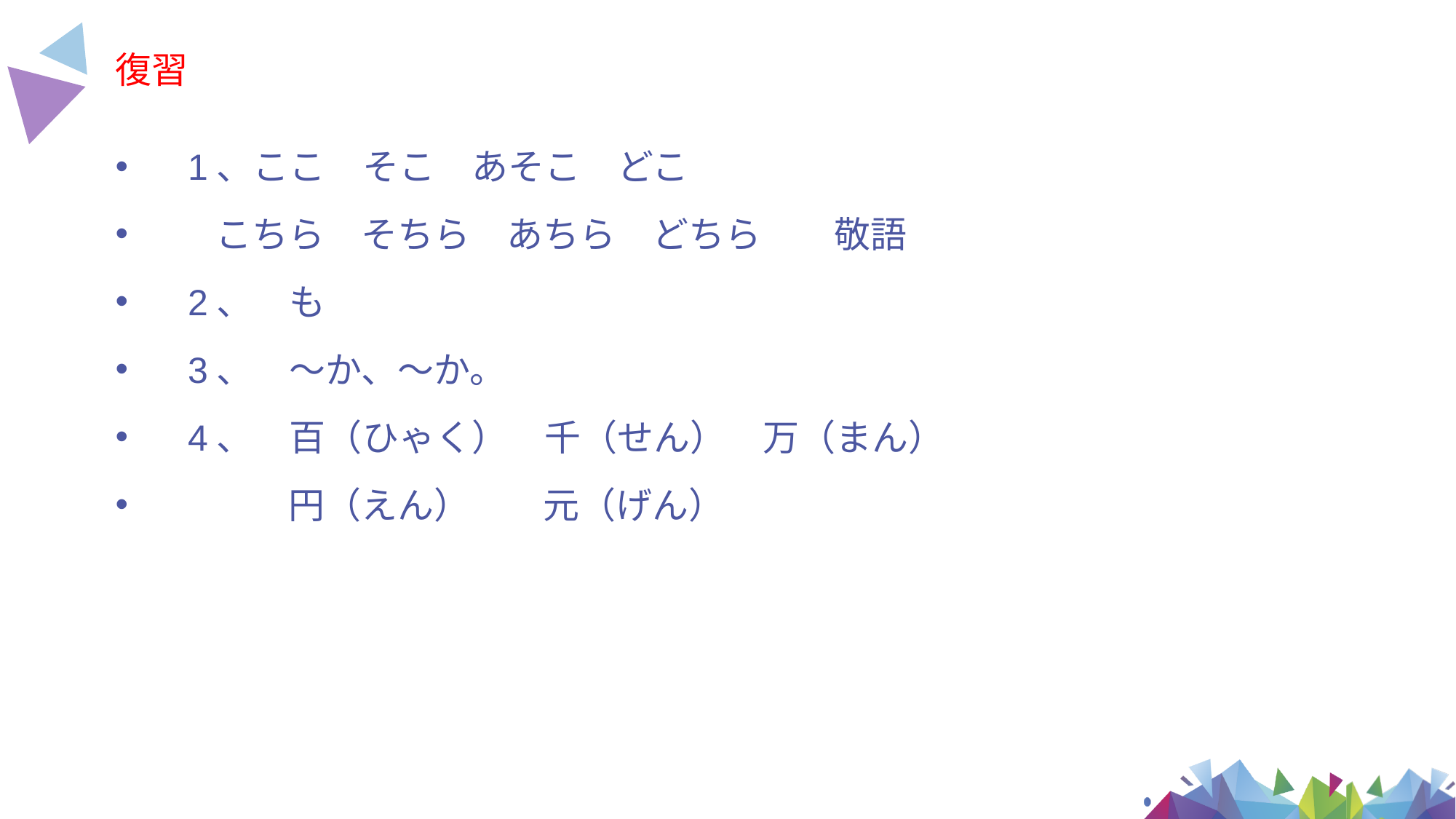

# 復習
　1、ここ　そこ　あそこ　どこ
　　こちら　そちら　あちら　どちら　　敬語
　2、　も
　3、　～か、～か。
　4、　百（ひゃく）　千（せん）　万（まん）
　　　　円（えん）　　元（げん）